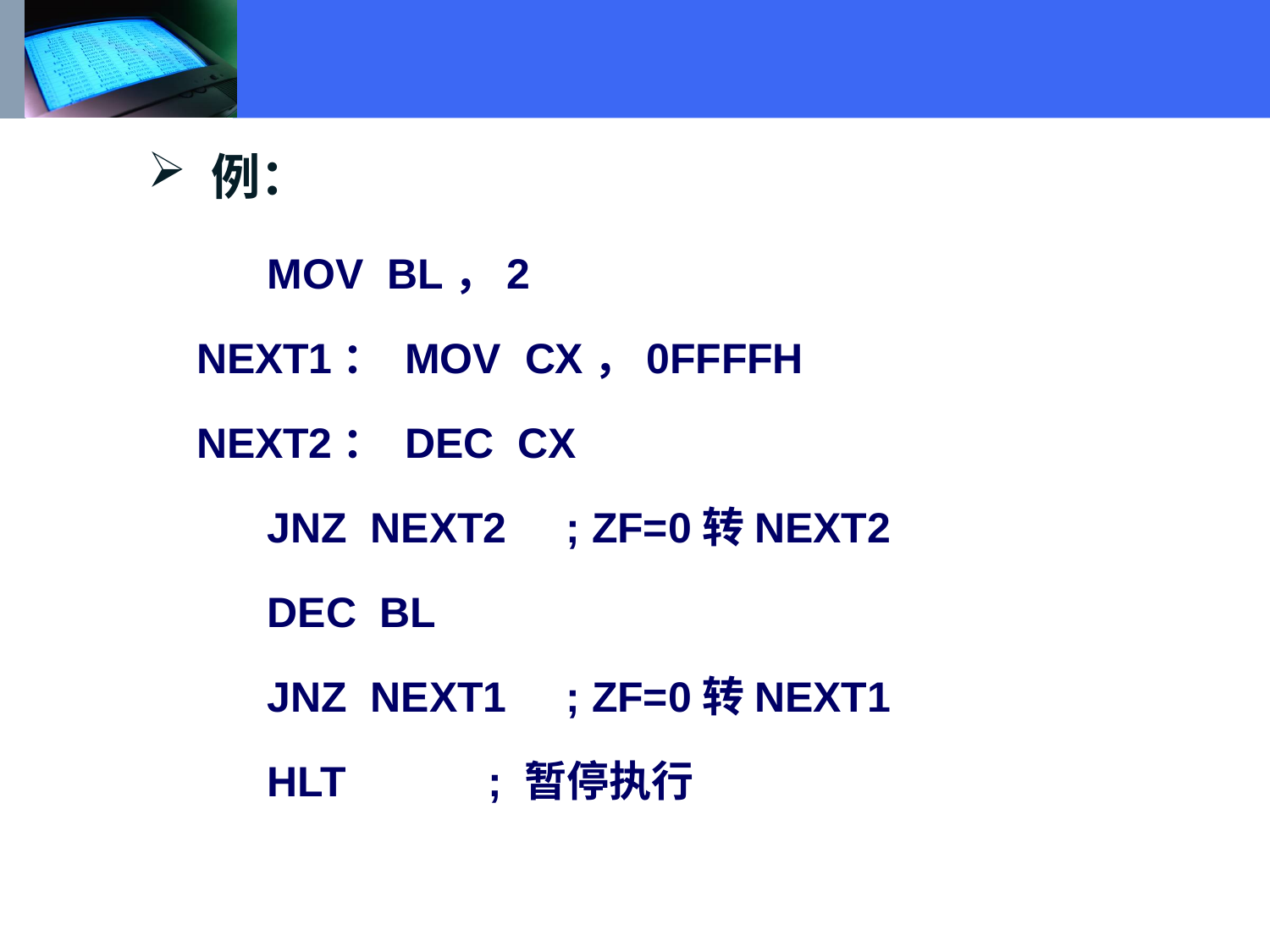

例：
                MOV  BL，2
	      NEXT1： MOV  CX，0FFFFH
	      NEXT2： DEC  CX
                JNZ  NEXT2     ; ZF=0转NEXT2
                DEC  BL
                JNZ  NEXT1     ; ZF=0转NEXT1
                HLT            ; 暂停执行